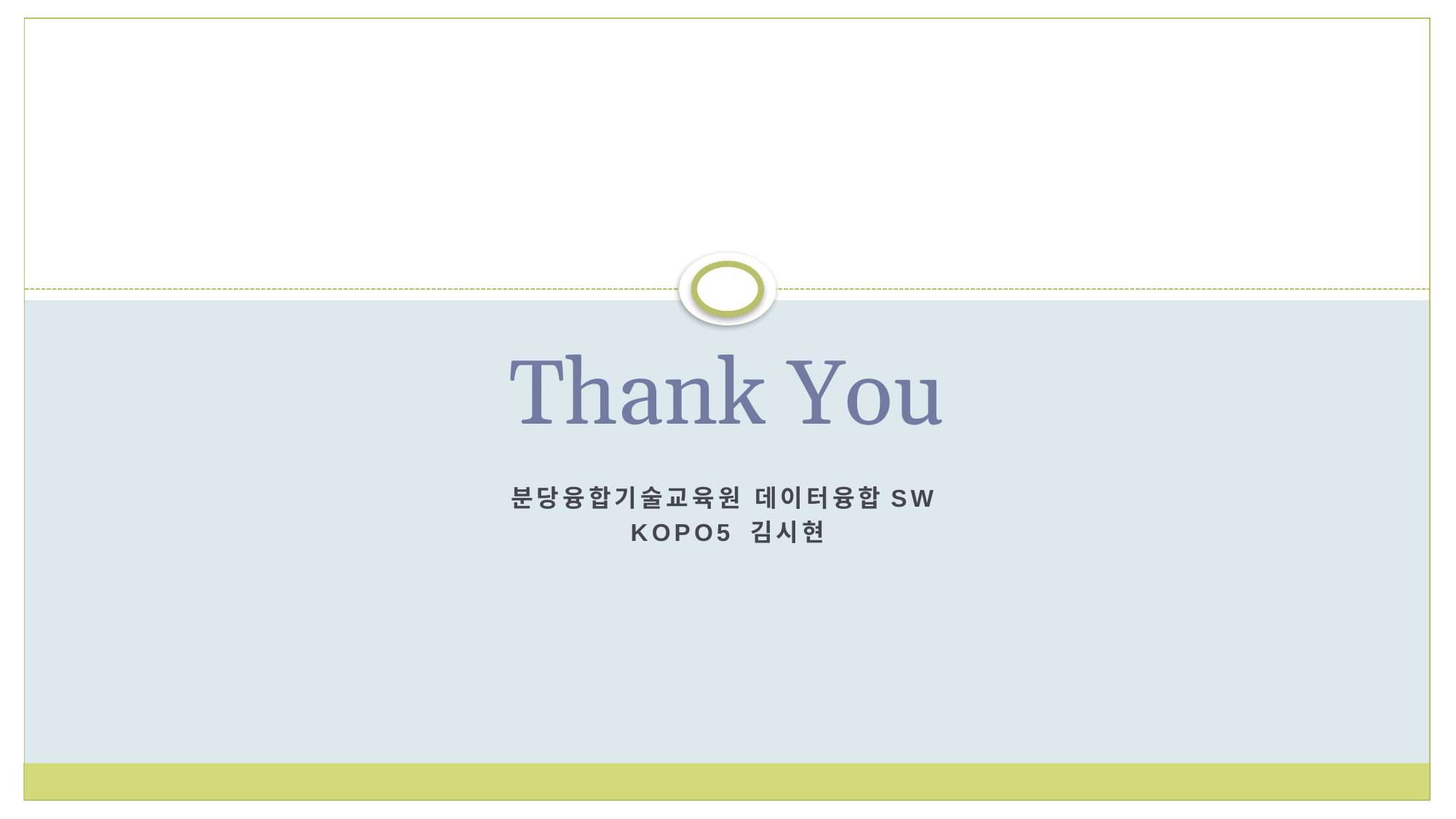

# Thank You
분당융합기술교육원 데이터융합SW
Kopo5 김시현